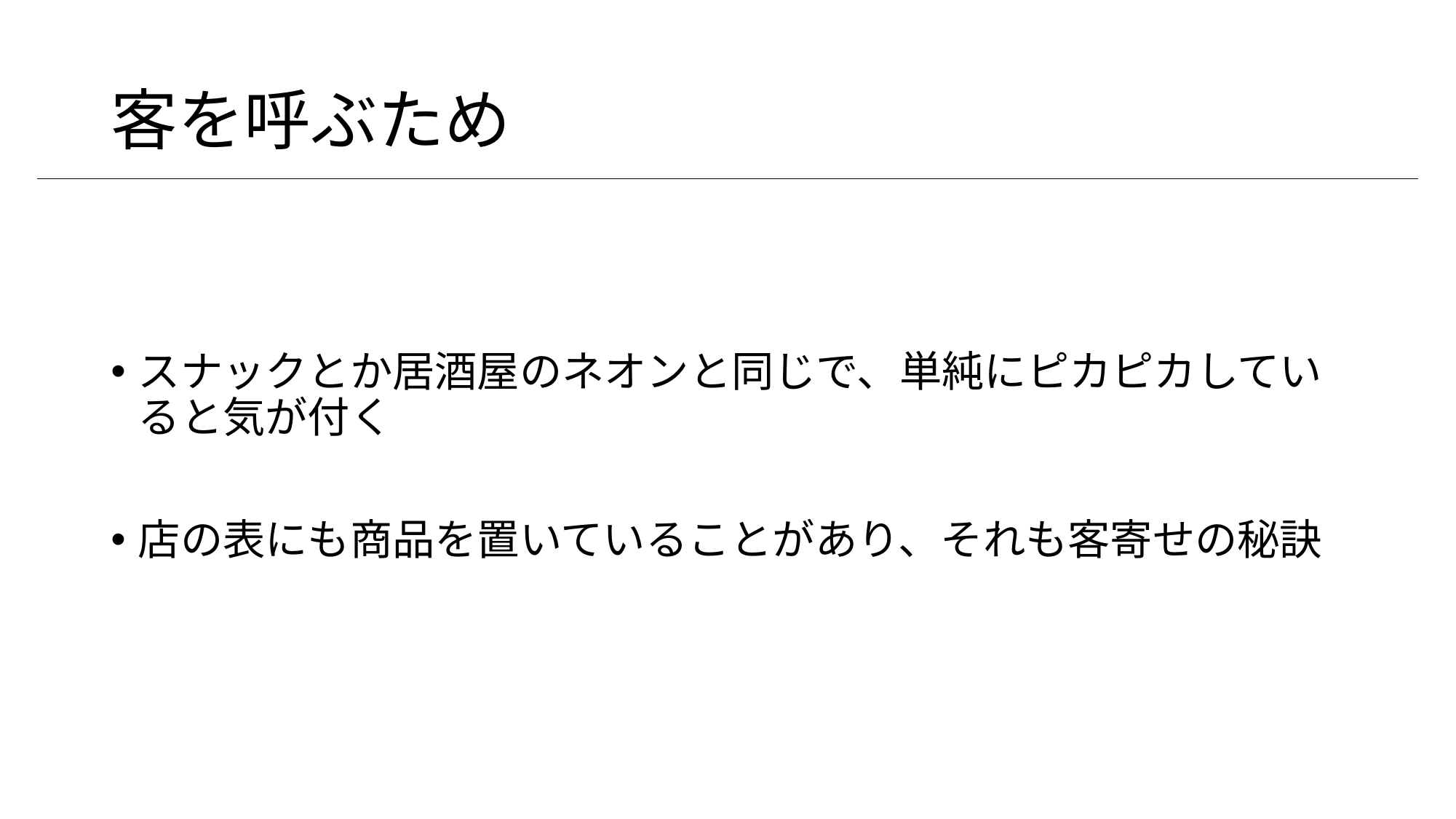

# 客を呼ぶため

スナックとか居酒屋のネオンと同じで、単純にピカピカしていると気が付く

店の表にも商品を置いていることがあり、それも客寄せの秘訣